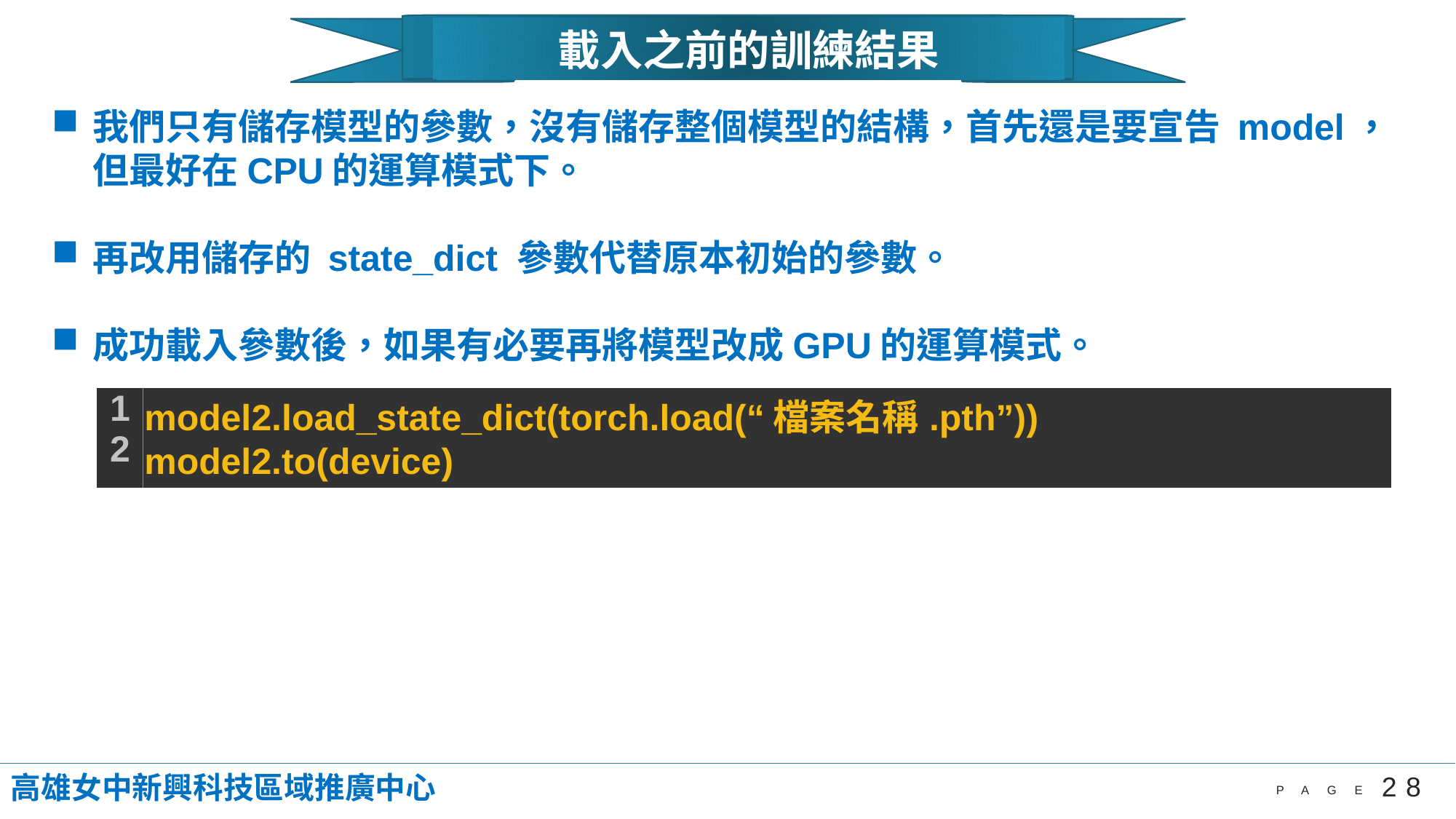

載入之前的訓練結果
我們只有儲存模型的參數，沒有儲存整個模型的結構，首先還是要宣告 model，但最好在CPU的運算模式下。

再改用儲存的 state_dict 參數代替原本初始的參數。

成功載入參數後，如果有必要再將模型改成GPU的運算模式。

| 1 2 | model2.load\_state\_dict(torch.load(“檔案名稱.pth”)) model2.to(device) |
| --- | --- |
高雄女中新興科技區域推廣中心